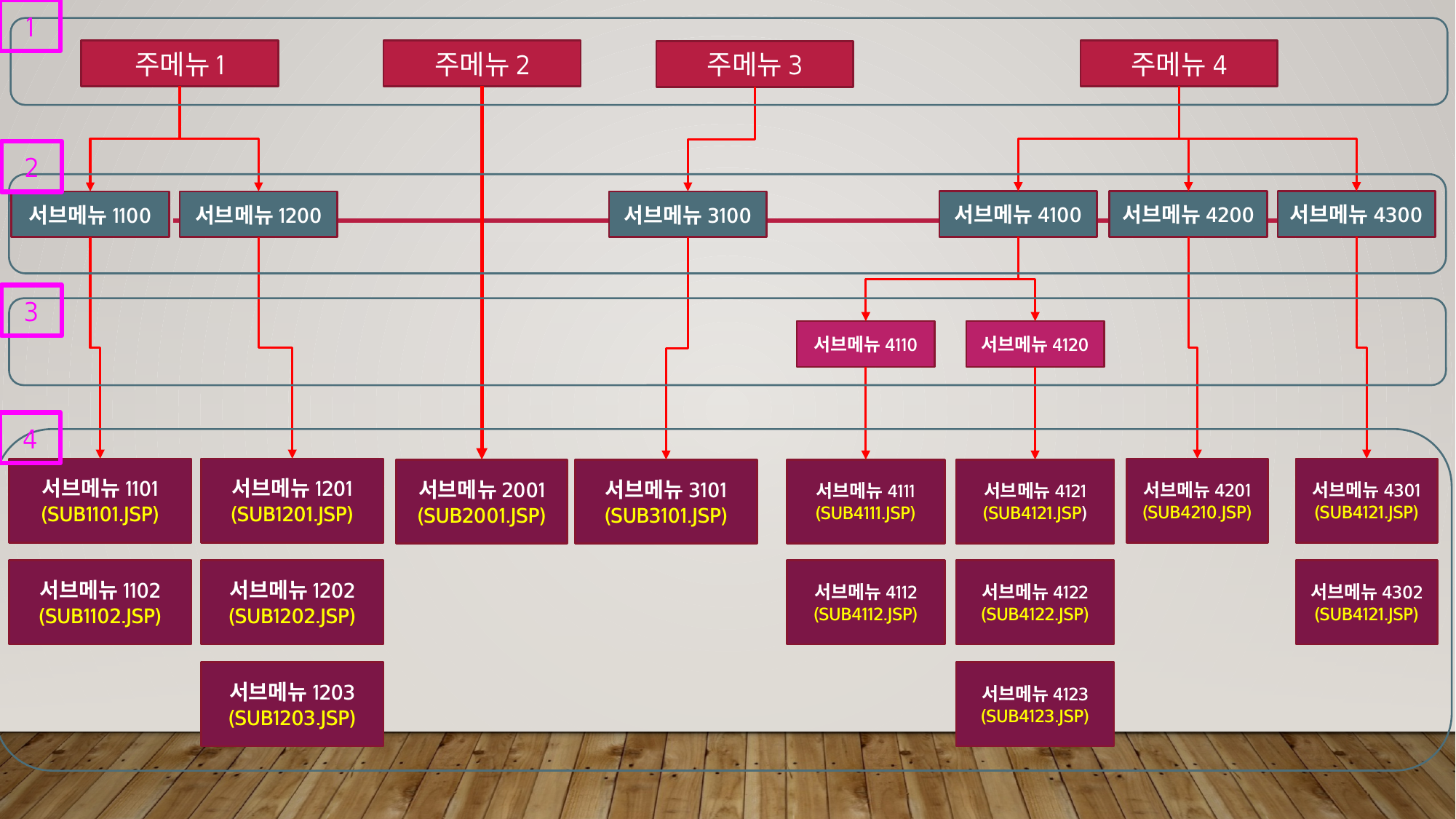

1

주메뉴4
주메뉴1
주메뉴2
주메뉴3
2

서브메뉴4100
서브메뉴4200
서브메뉴4300
서브메뉴1200
서브메뉴3100
서브메뉴1100
3

서브메뉴4110
서브메뉴4120
4

서브메뉴4301
(SUB4121.JSP)
서브메뉴4201
(SUB4210.JSP)
서브메뉴1201
(SUB1201.JSP)
서브메뉴1101
(SUB1101.JSP)
서브메뉴2001
(SUB2001.JSP)
서브메뉴3101
(SUB3101.JSP)
서브메뉴4111
(SUB4111.JSP)
서브메뉴4121
(SUB4121.JSP)
서브메뉴4302
(SUB4121.JSP)
서브메뉴4112
(SUB4112.JSP)
서브메뉴4122
(SUB4122.JSP)
서브메뉴1102
(SUB1102.JSP)
서브메뉴1202
(SUB1202.JSP)
서브메뉴1203
(SUB1203.JSP)
서브메뉴4123
(SUB4123.JSP)